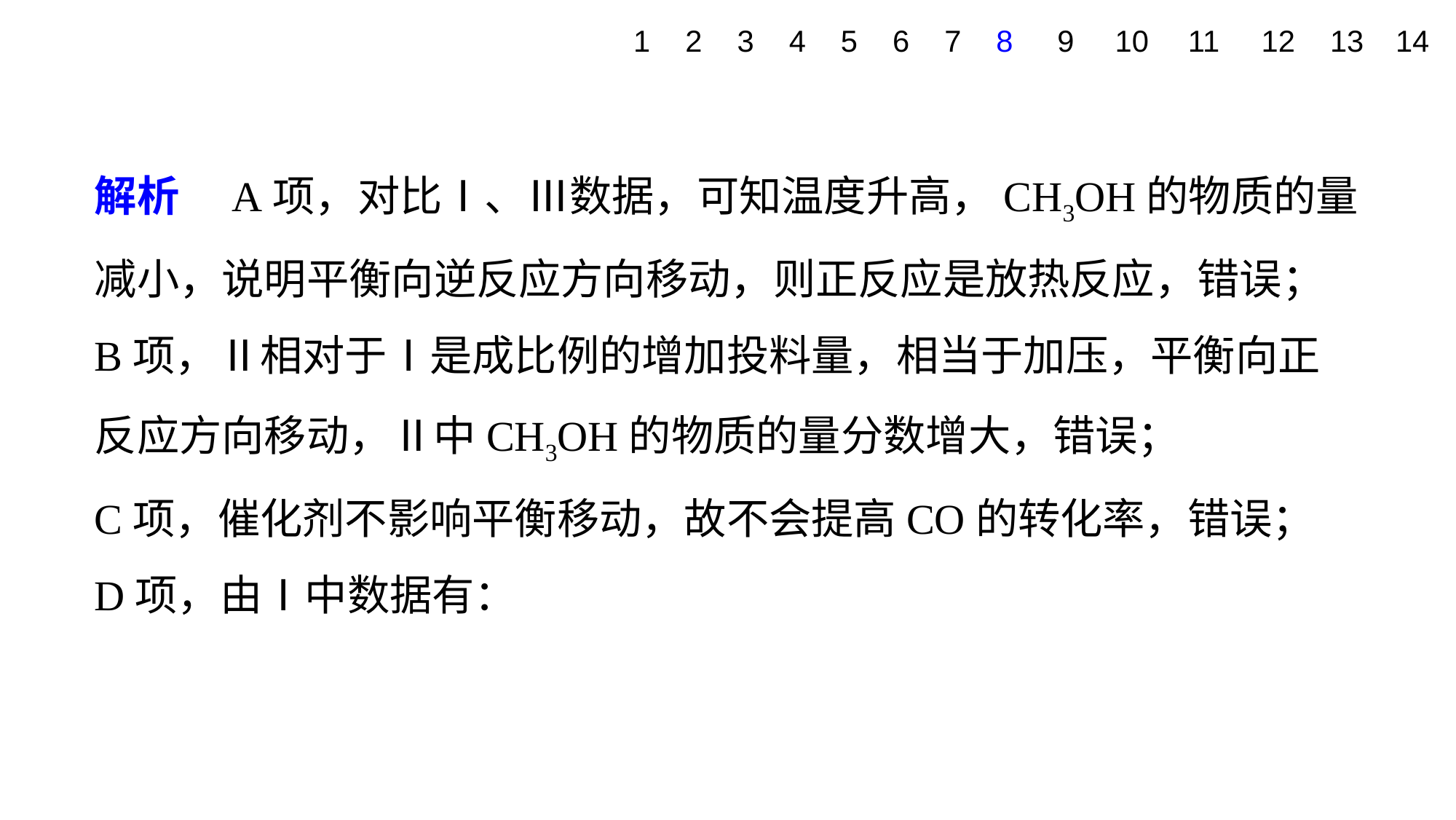

1
2
3
4
5
6
7
8
9
10
11
12
13
14
解析　A项，对比Ⅰ、Ⅲ数据，可知温度升高，CH3OH的物质的量减小，说明平衡向逆反应方向移动，则正反应是放热反应，错误；
B项，Ⅱ相对于Ⅰ是成比例的增加投料量，相当于加压，平衡向正反应方向移动，Ⅱ中CH3OH的物质的量分数增大，错误；
C项，催化剂不影响平衡移动，故不会提高CO的转化率，错误；
D项，由Ⅰ中数据有：